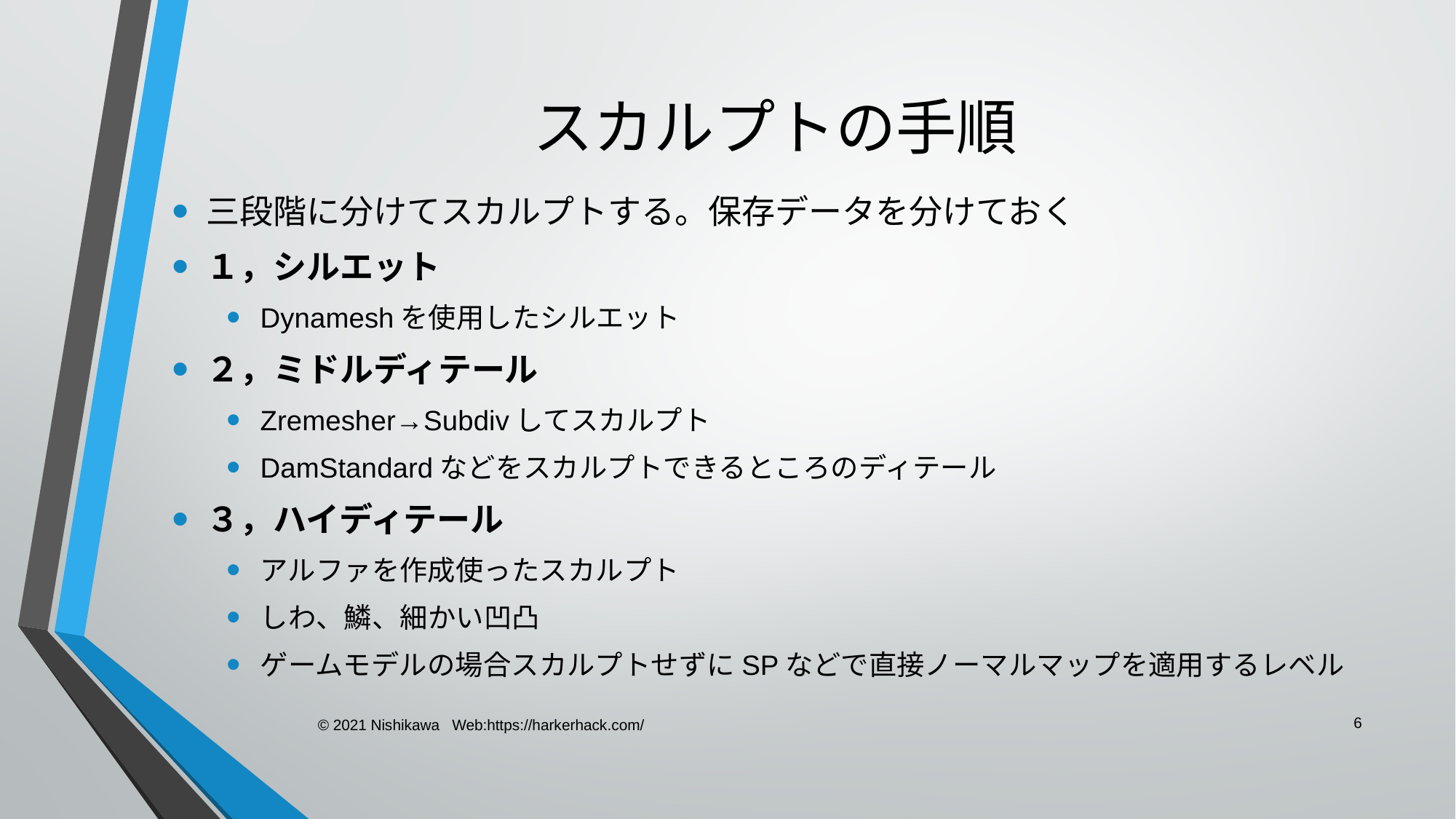

# スカルプトの手順
三段階に分けてスカルプトする。保存データを分けておく
１，シルエット
Dynameshを使用したシルエット
２，ミドルディテール
Zremesher→Subdivしてスカルプト
DamStandardなどをスカルプトできるところのディテール
３，ハイディテール
アルファを作成使ったスカルプト
しわ、鱗、細かい凹凸
ゲームモデルの場合スカルプトせずにSPなどで直接ノーマルマップを適用するレベル
6
© 2021 Nishikawa   Web:https://harkerhack.com/